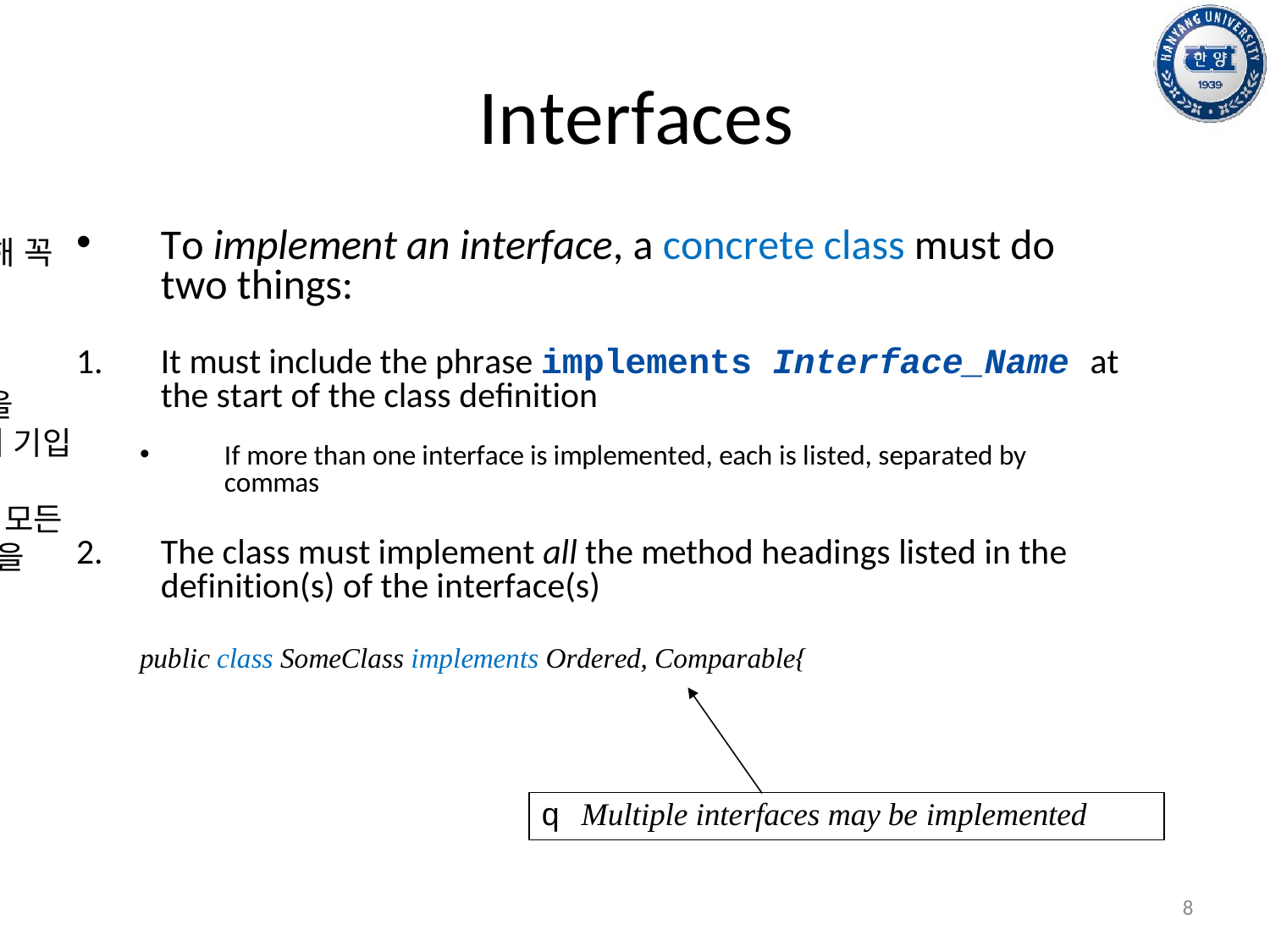

# Interfaces
인터페이스 구현을 위해 꼭 해야하는 2가지

‘implements Interface_Name’ 을 클래스 정의 부분에 기입

클래스는 상속받은 모든 인터페이스의 내용을 모두 구현
To implement an interface, a concrete class must do two things:

It must include the phrase implements Interface_Name at the start of the class definition

If more than one interface is implemented, each is listed, separated by commas

The class must implement all the method headings listed in the definition(s) of the interface(s)

public class SomeClass implements Ordered, Comparable{

q Multiple interfaces may be implemented
8